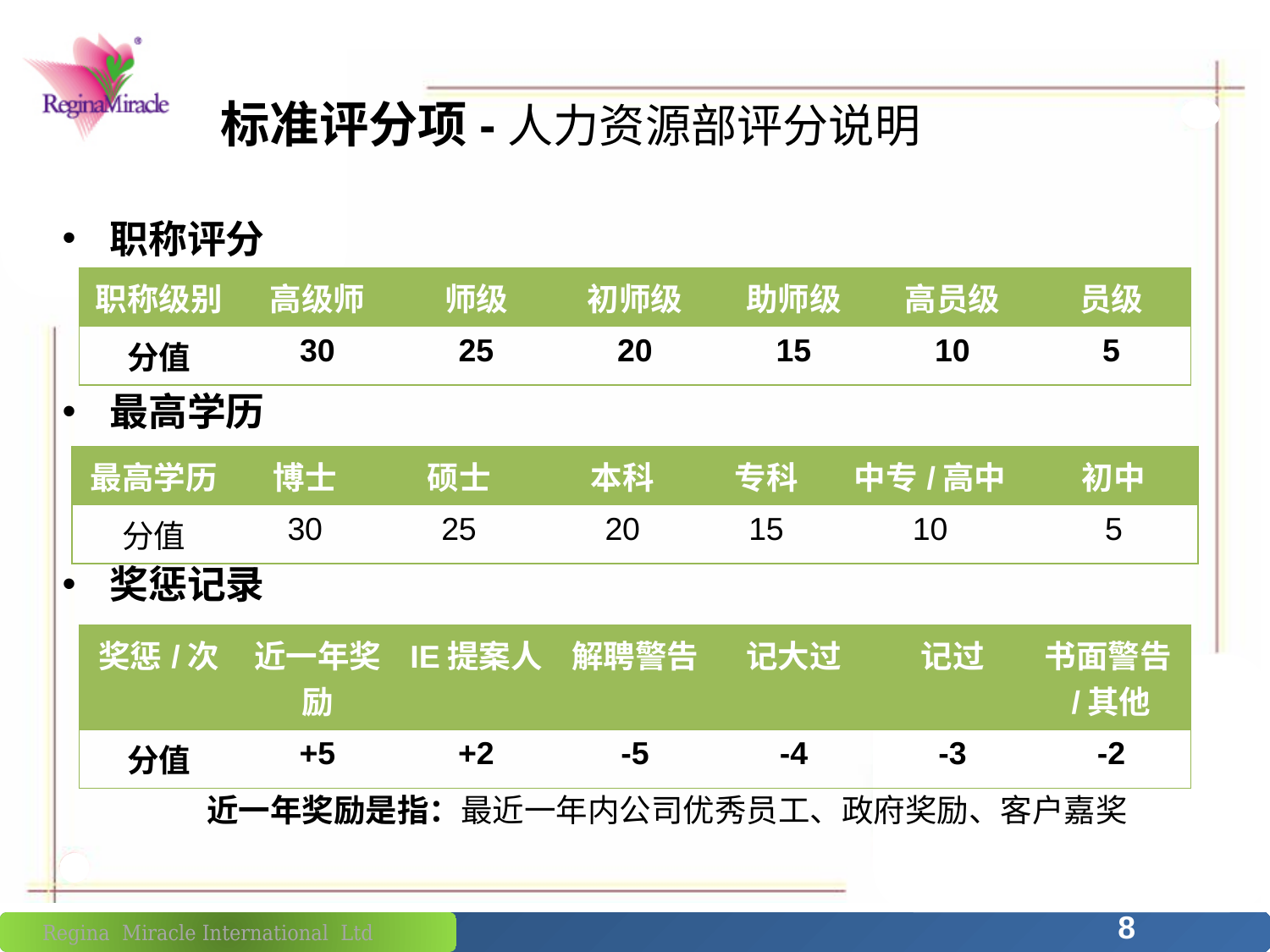

标准评分项-人力资源部评分说明
职称评分

最高学历

奖惩记录

                   近一年奖励是指：最近一年内公司优秀员工、政府奖励、客户嘉奖

| 职称级别 | 高级师 | 师级 | 初师级 | 助师级 | 高员级 | 员级 |
| --- | --- | --- | --- | --- | --- | --- |
| 分值 | 30 | 25 | 20 | 15 | 10 | 5 |
| 最高学历 | 博士 | 硕士 | 本科 | 专科 | 中专/高中 | 初中 |
| --- | --- | --- | --- | --- | --- | --- |
| 分值 | 30 | 25 | 20 | 15 | 10 | 5 |
| 奖惩/次 | 近一年奖励 | IE提案人 | 解聘警告 | 记大过 | 记过 | 书面警告/其他 |
| --- | --- | --- | --- | --- | --- | --- |
| 分值 | +5 | +2 | -5 | -4 | -3 | -2 |

    8